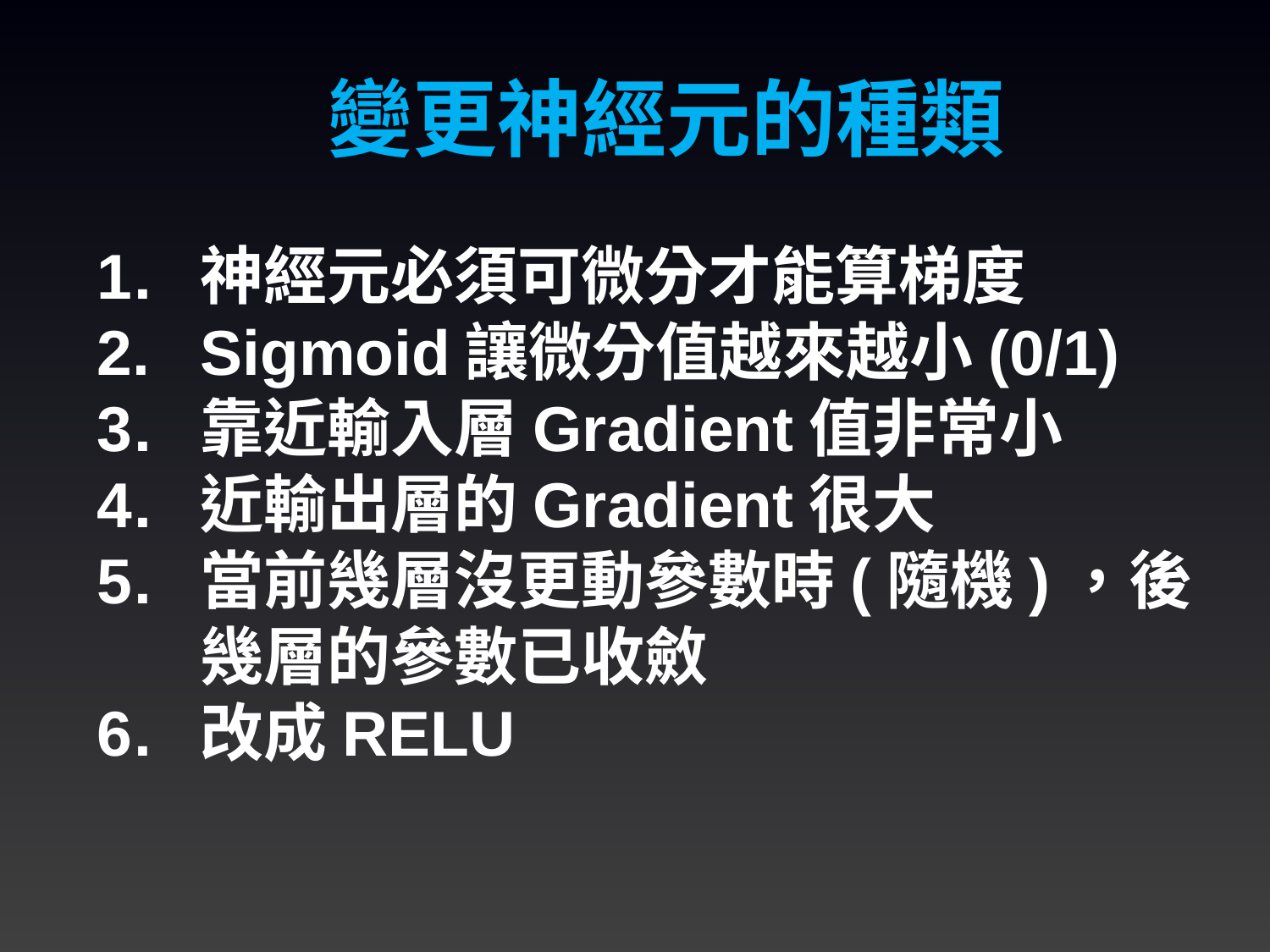

變更神經元的種類
神經元必須可微分才能算梯度
Sigmoid讓微分值越來越小(0/1)
靠近輸入層Gradient值非常小
近輸出層的Gradient很大
當前幾層沒更動參數時(隨機)，後幾層的參數已收斂
改成RELU